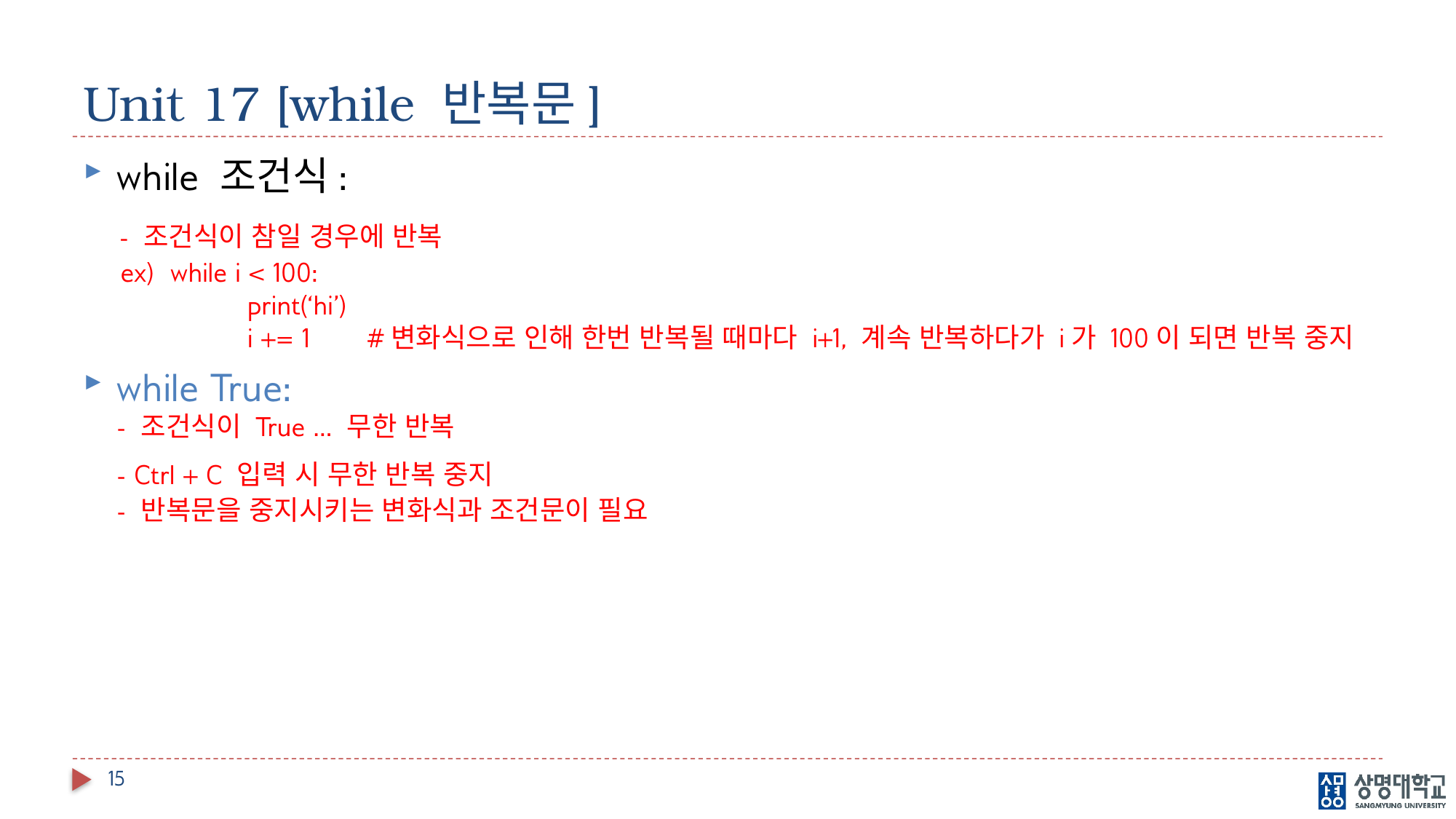

# Unit 17 [while 반복문]
while 조건식:
   - 조건식이 참일 경우에 반복
    ex)  while i < 100:
                    print(‘hi’)
                    i += 1       #변화식으로 인해 한번 반복될 때마다 i+1, 계속 반복하다가 i가 100이 되면 반복 중지
while True:
- 조건식이 True … 무한 반복
- Ctrl + C 입력 시 무한 반복 중지
- 반복문을 중지시키는 변화식과 조건문이 필요
15